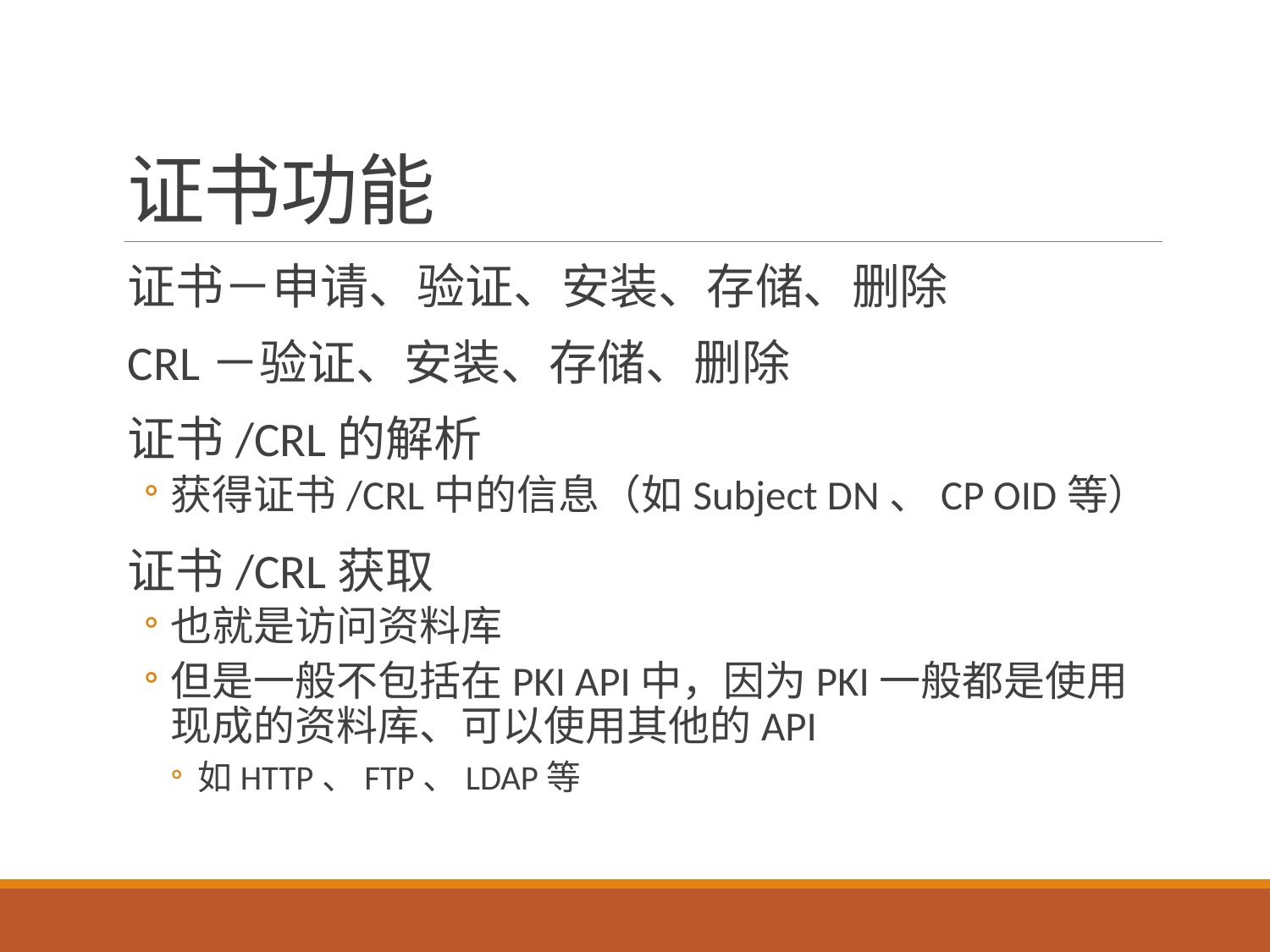

# 证书功能
证书－申请、验证、安装、存储、删除
CRL－验证、安装、存储、删除
证书/CRL的解析
获得证书/CRL中的信息（如Subject DN、CP OID等）
证书/CRL获取
也就是访问资料库
但是一般不包括在PKI API中，因为PKI一般都是使用现成的资料库、可以使用其他的API
如HTTP、FTP、LDAP等
11